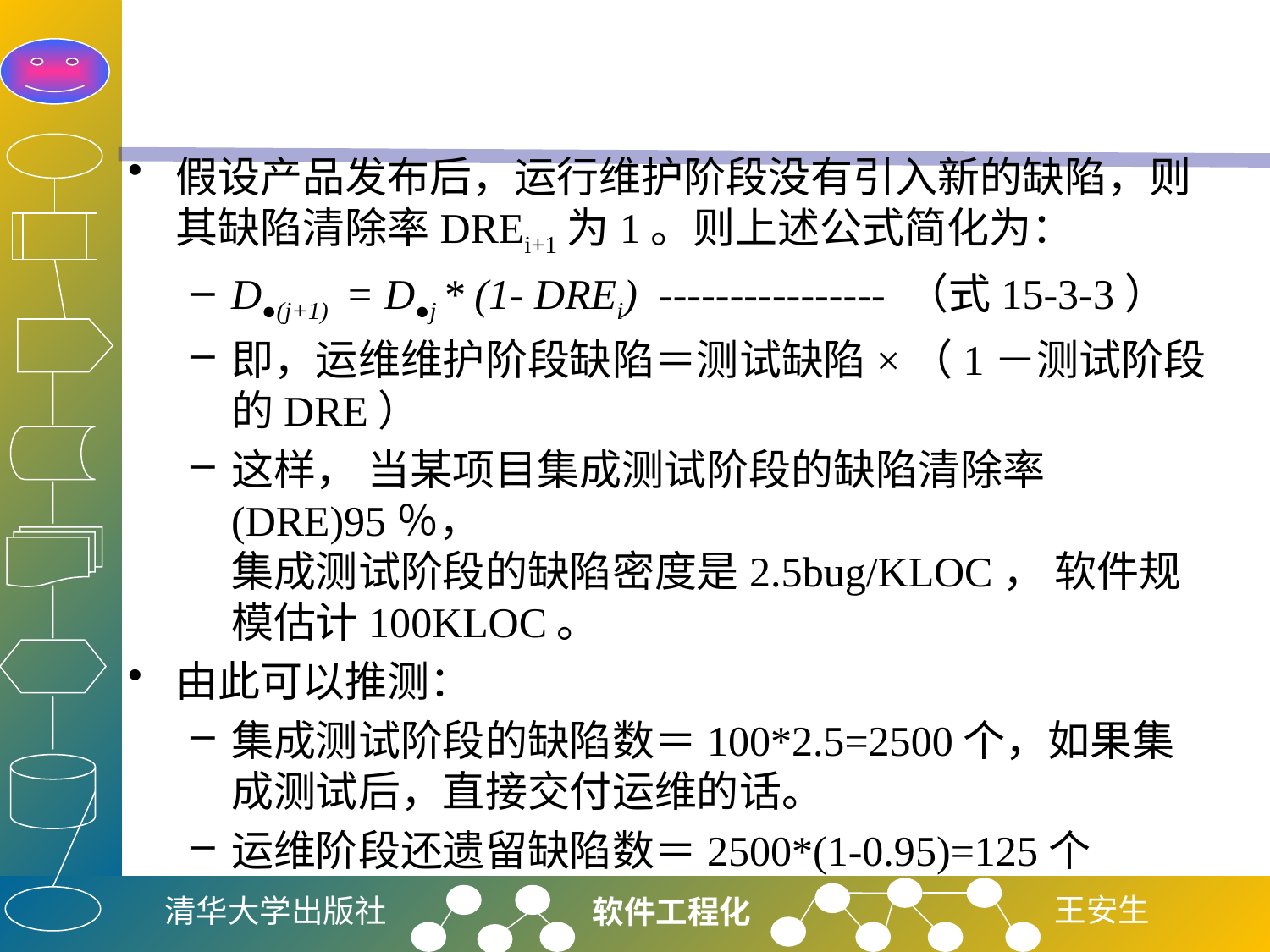

#
假设产品发布后，运行维护阶段没有引入新的缺陷，则其缺陷清除率DREi+1为1。则上述公式简化为：
D●(j+1)  = D●j * (1- DREi)  ---------------- （式15-3-3）
即，运维维护阶段缺陷＝测试缺陷×（1－测试阶段的DRE）
这样， 当某项目集成测试阶段的缺陷清除率(DRE)95％， 集成测试阶段的缺陷密度是2.5bug/KLOC， 软件规模估计100KLOC。
由此可以推测：
集成测试阶段的缺陷数＝100*2.5=2500个，如果集成测试后，直接交付运维的话。
运维阶段还遗留缺陷数＝2500*(1-0.95)=125个